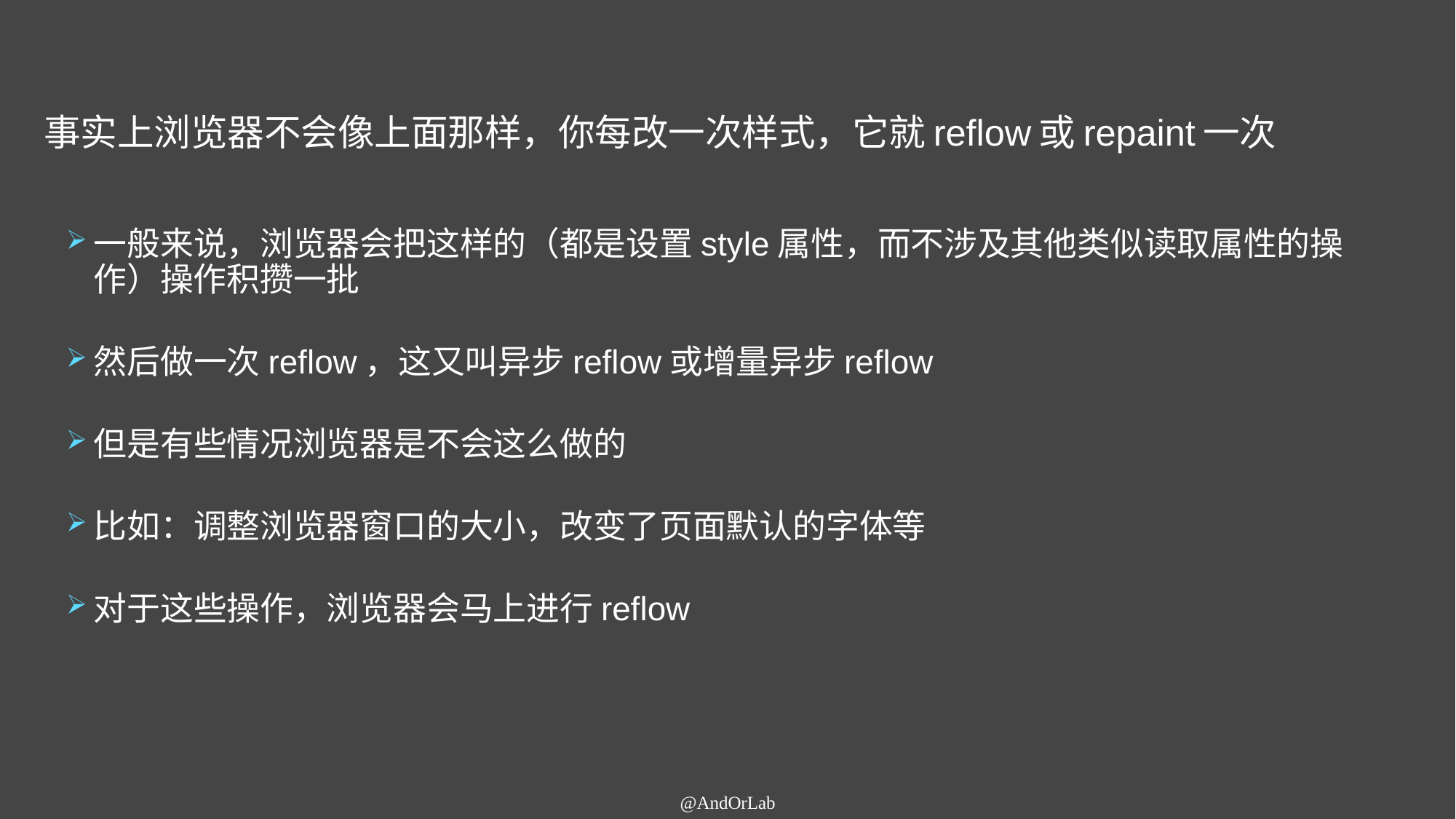

事实上浏览器不会像上面那样，你每改一次样式，它就reflow或repaint一次

一般来说，浏览器会把这样的（都是设置style属性，而不涉及其他类似读取属性的操作）操作积攒一批

然后做一次reflow，这又叫异步reflow或增量异步reflow

但是有些情况浏览器是不会这么做的

比如：调整浏览器窗口的大小，改变了页面默认的字体等

对于这些操作，浏览器会马上进行reflow
@AndOrLab